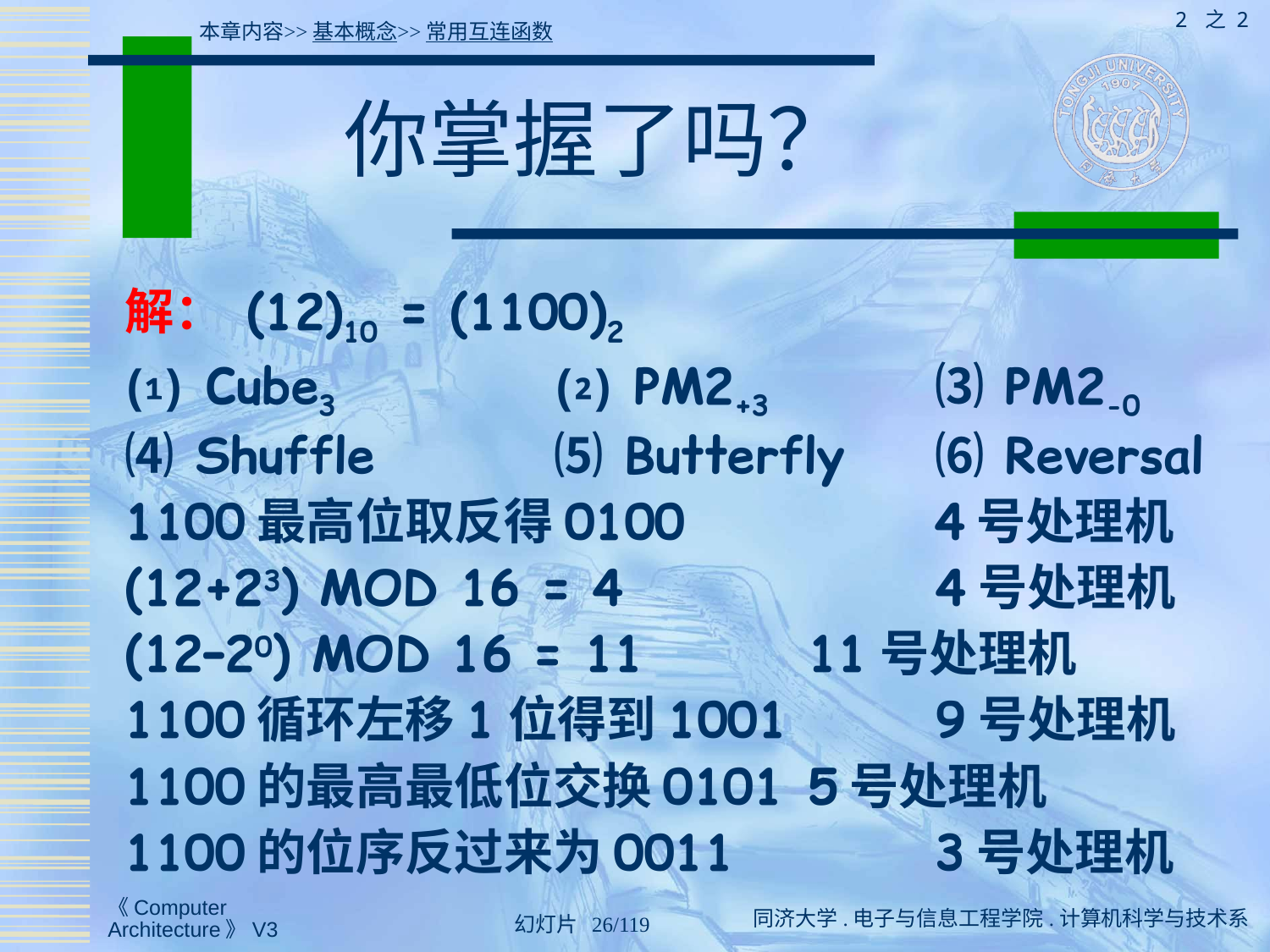

2 之 2
本章内容>>基本概念>>常用互连函数
# 你掌握了吗？
解： (12)10 = (1100)2
⑴ Cube3		⑵ PM2+3		⑶ PM2-0
⑷ Shuffle		⑸ Butterfly	⑹ Reversal
1100最高位取反得0100		4号处理机
(12+23) MOD 16 = 4		      4号处理机
(12–20) MOD 16 = 11		11号处理机
1100循环左移1位得到1001	      9号处理机
1100的最高最低位交换0101	5号处理机
1100的位序反过来为0011		3号处理机